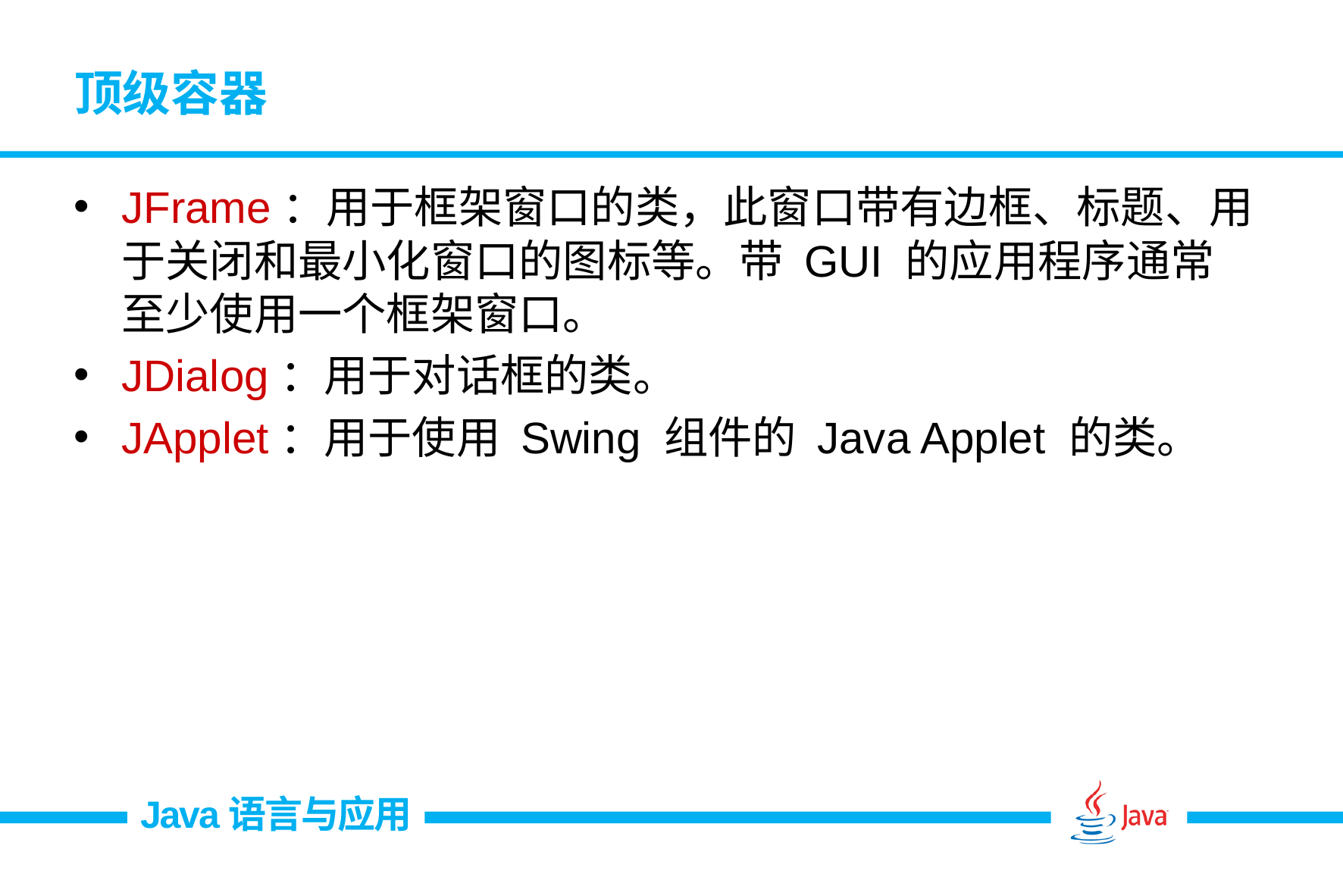

# 顶级容器
JFrame：用于框架窗口的类，此窗口带有边框、标题、用于关闭和最小化窗口的图标等。带 GUI 的应用程序通常至少使用一个框架窗口。
JDialog：用于对话框的类。
JApplet：用于使用 Swing 组件的 Java Applet 的类。